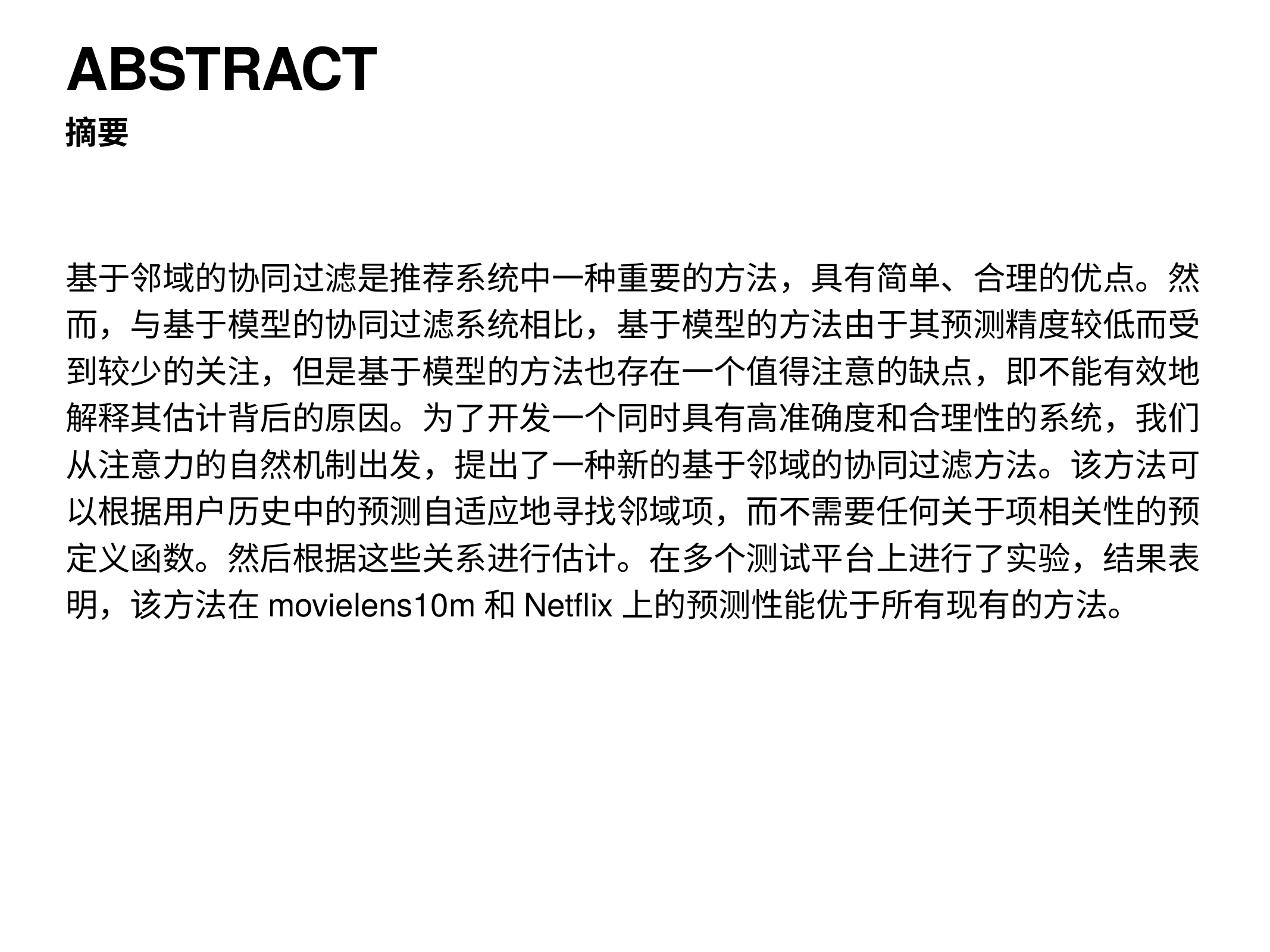

# ABSTRACT
摘要
基于邻域的协同过滤是推荐系统中一种重要的方法，具有简单、合理的优点。然而，与基于模型的协同过滤系统相比，基于模型的方法由于其预测精度较低而受到较少的关注，但是基于模型的方法也存在一个值得注意的缺点，即不能有效地解释其估计背后的原因。为了开发一个同时具有高准确度和合理性的系统，我们从注意力的自然机制出发，提出了一种新的基于邻域的协同过滤方法。该方法可以根据用户历史中的预测自适应地寻找邻域项，而不需要任何关于项相关性的预定义函数。然后根据这些关系进行估计。在多个测试平台上进行了实验，结果表明，该方法在movielens10m和Netflix上的预测性能优于所有现有的方法。